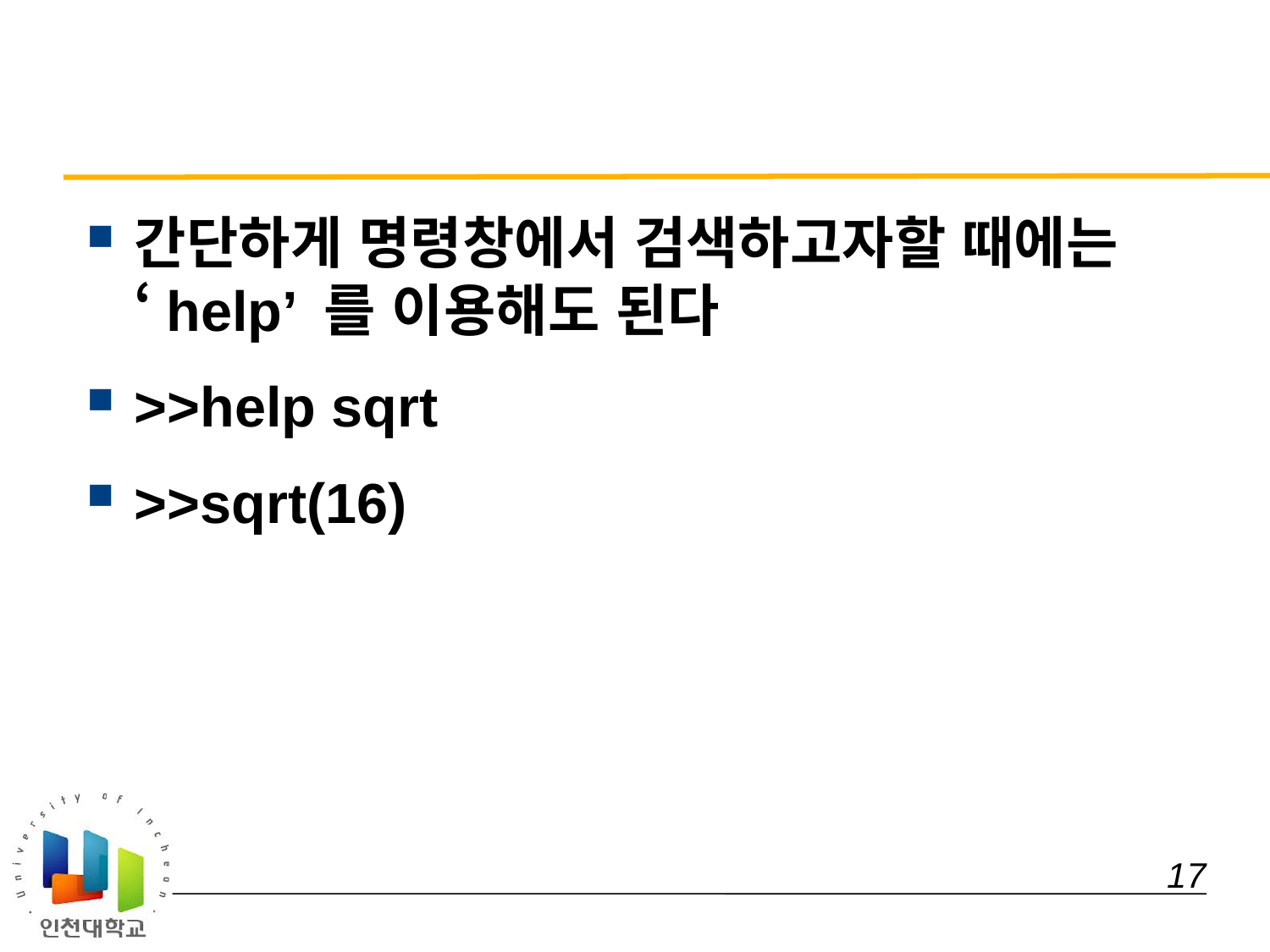

#
간단하게 명령창에서 검색하고자할 때에는 ‘help’ 를 이용해도 된다
>>help sqrt
>>sqrt(16)
 17